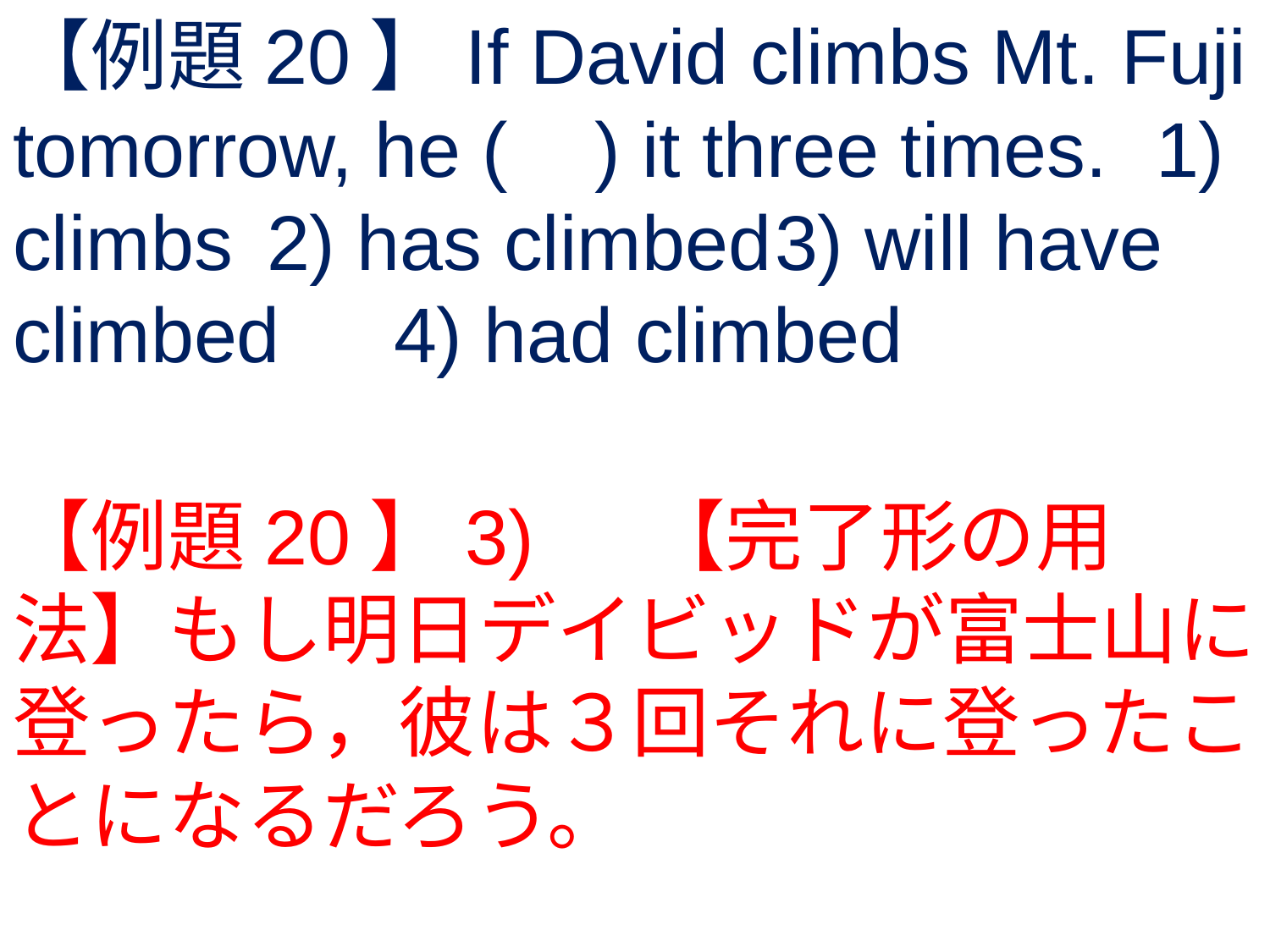

# 【例題20】If David climbs Mt. Fuji tomorrow, he (    ) it three times.	1) climbs	2) has climbed	3) will have climbed	4) had climbed
【例題20】3) 	【完了形の用法】もし明日デイビッドが富士山に登ったら，彼は３回それに登ったことになるだろう。